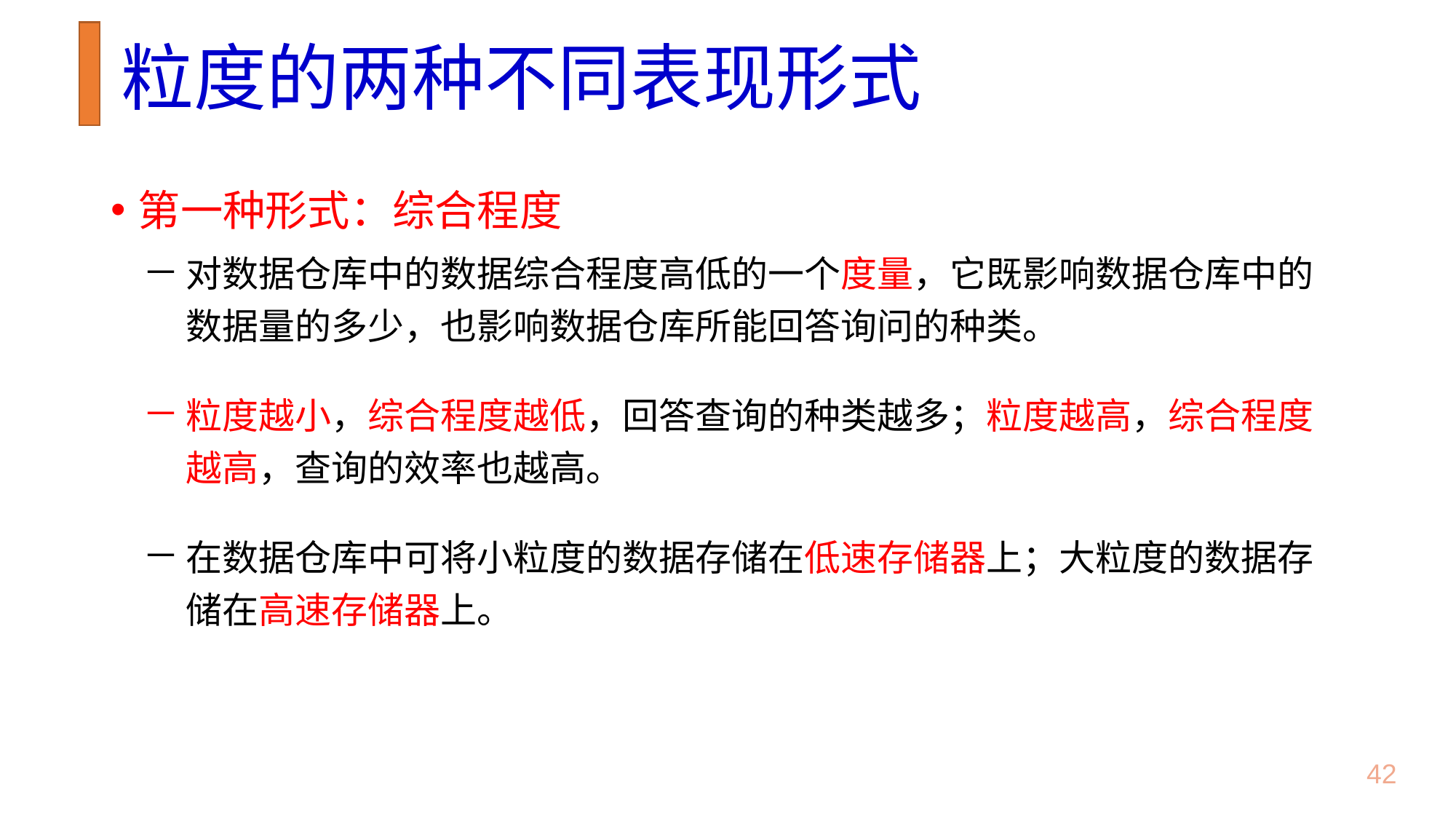

# 粒度的两种不同表现形式
第一种形式：综合程度
对数据仓库中的数据综合程度高低的一个度量，它既影响数据仓库中的数据量的多少，也影响数据仓库所能回答询问的种类。

粒度越小，综合程度越低，回答查询的种类越多；粒度越高，综合程度越高，查询的效率也越高。

在数据仓库中可将小粒度的数据存储在低速存储器上；大粒度的数据存储在高速存储器上。
42